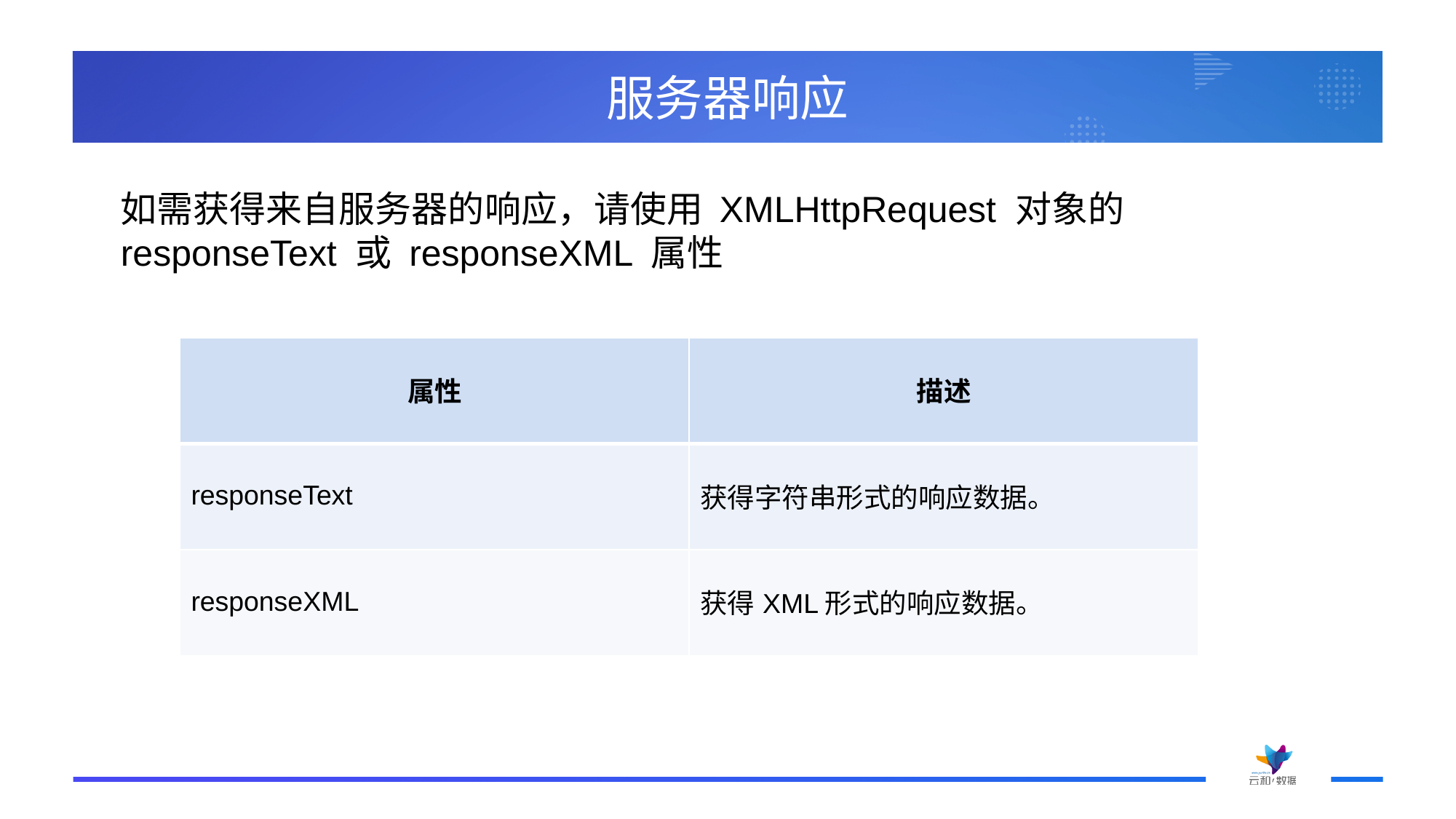

# 服务器响应

如需获得来自服务器的响应，请使用 XMLHttpRequest 对象的 responseText 或 responseXML 属性
| 属性 | 描述 |
| --- | --- |
| responseText | 获得字符串形式的响应数据。 |
| responseXML | 获得XML形式的响应数据。 |